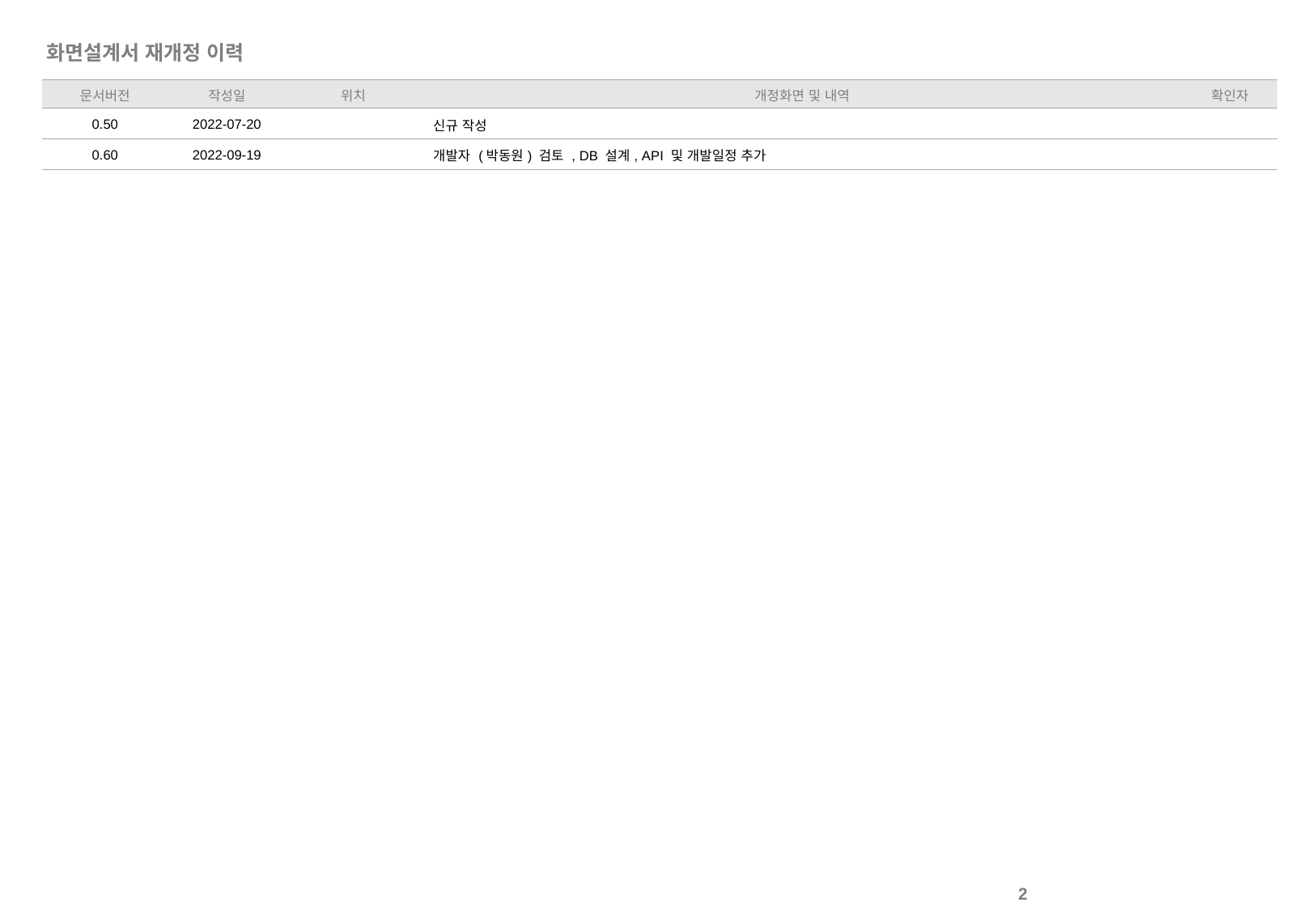

# 화면설계서 재개정 이력
| 문서버전 | 작성일 | 위치 | 개정화면 및 내역 | 확인자 |
| --- | --- | --- | --- | --- |
| 0.50 | 2022-07-20 |  | 신규 작성 |  |
| 0.60 | 2022-09-19 |  | 개발자 (박동원) 검토 , DB 설계, API 및 개발일정 추가 |  |